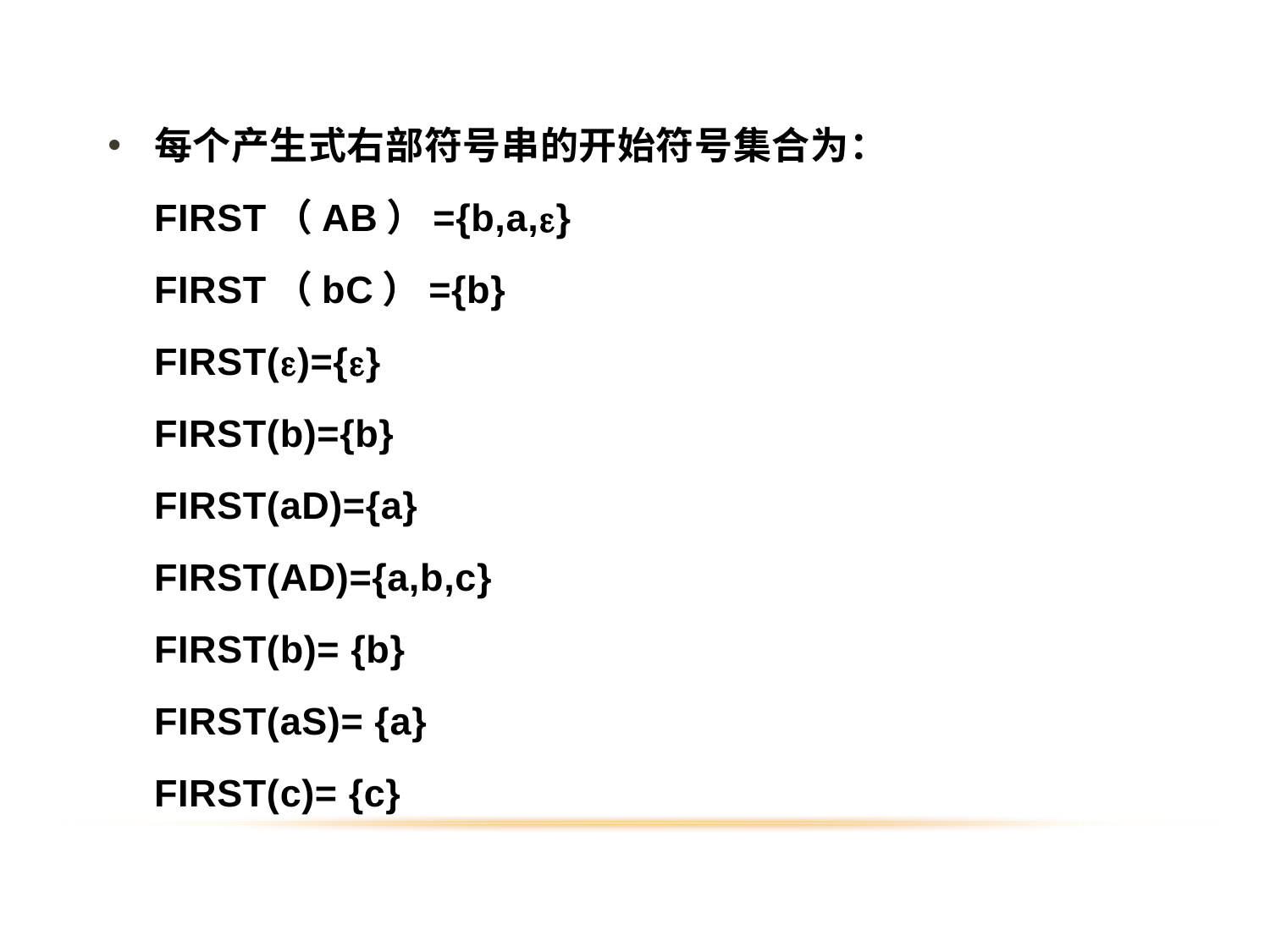

每个产生式右部符号串的开始符号集合为：
	FIRST（AB）={b,a,ε}
	FIRST（bC）={b}
	FIRST(ε)={ε}
	FIRST(b)={b}
	FIRST(aD)={a}
	FIRST(AD)={a,b,c}
	FIRST(b)= {b}
	FIRST(aS)= {a}
	FIRST(c)= {c}